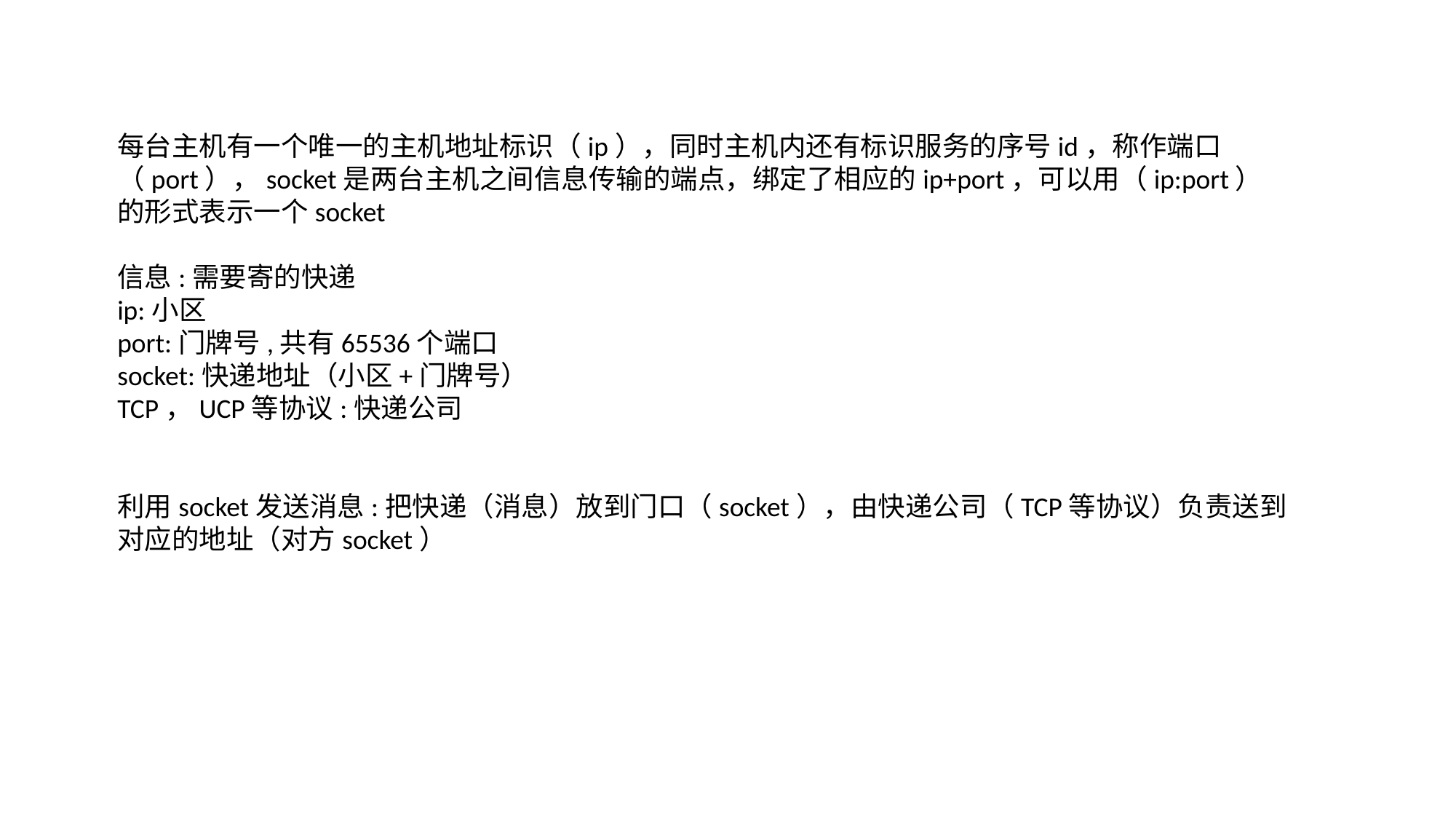

每台主机有一个唯一的主机地址标识（ip），同时主机内还有标识服务的序号id，称作端口（port），socket是两台主机之间信息传输的端点，绑定了相应的ip+port，可以用（ip:port）的形式表示一个socket

信息:需要寄的快递
ip:小区
port:门牌号,共有65536个端口
socket:快递地址（小区+门牌号）
TCP，UCP等协议:快递公司

利用socket发送消息:把快递（消息）放到门口（socket），由快递公司（TCP等协议）负责送到对应的地址（对方socket）